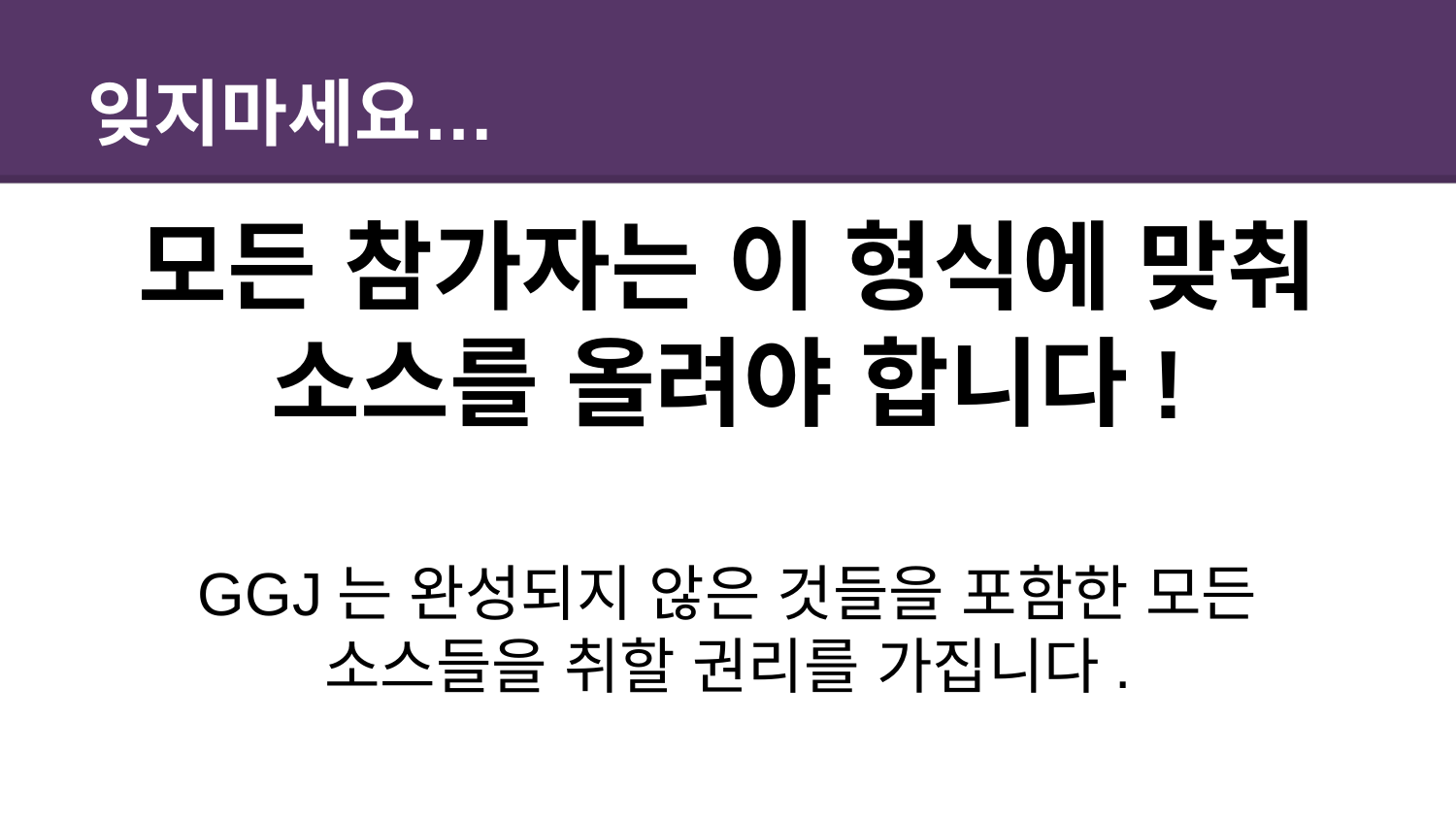

# 잊지마세요…
모든 참가자는 이 형식에 맞춰 소스를 올려야 합니다!
GGJ는 완성되지 않은 것들을 포함한 모든 소스들을 취할 권리를 가집니다.